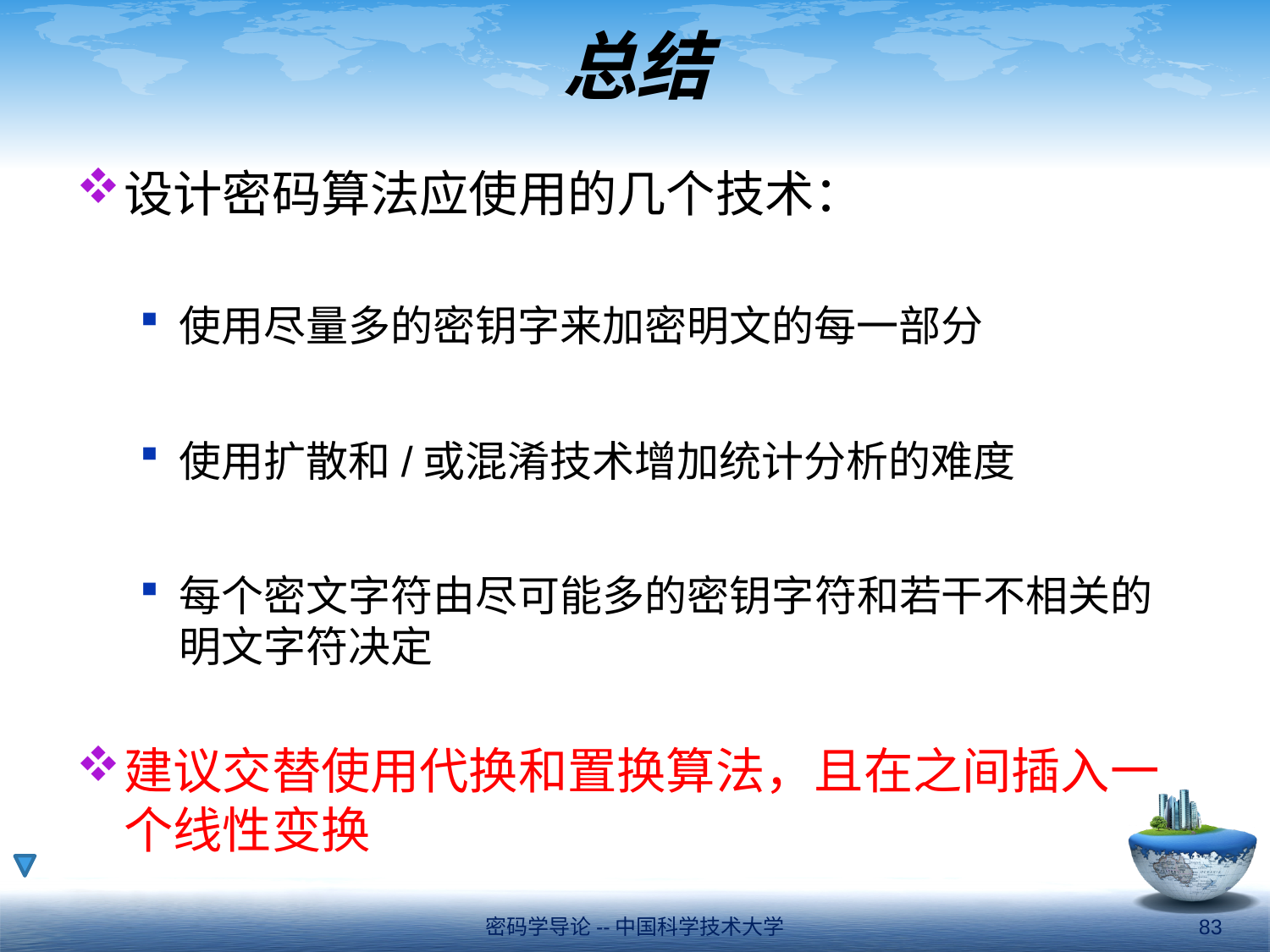

# 总结
设计密码算法应使用的几个技术：

使用尽量多的密钥字来加密明文的每一部分

使用扩散和/或混淆技术增加统计分析的难度

每个密文字符由尽可能多的密钥字符和若干不相关的明文字符决定

建议交替使用代换和置换算法，且在之间插入一个线性变换

密码学导论--中国科学技术大学
83